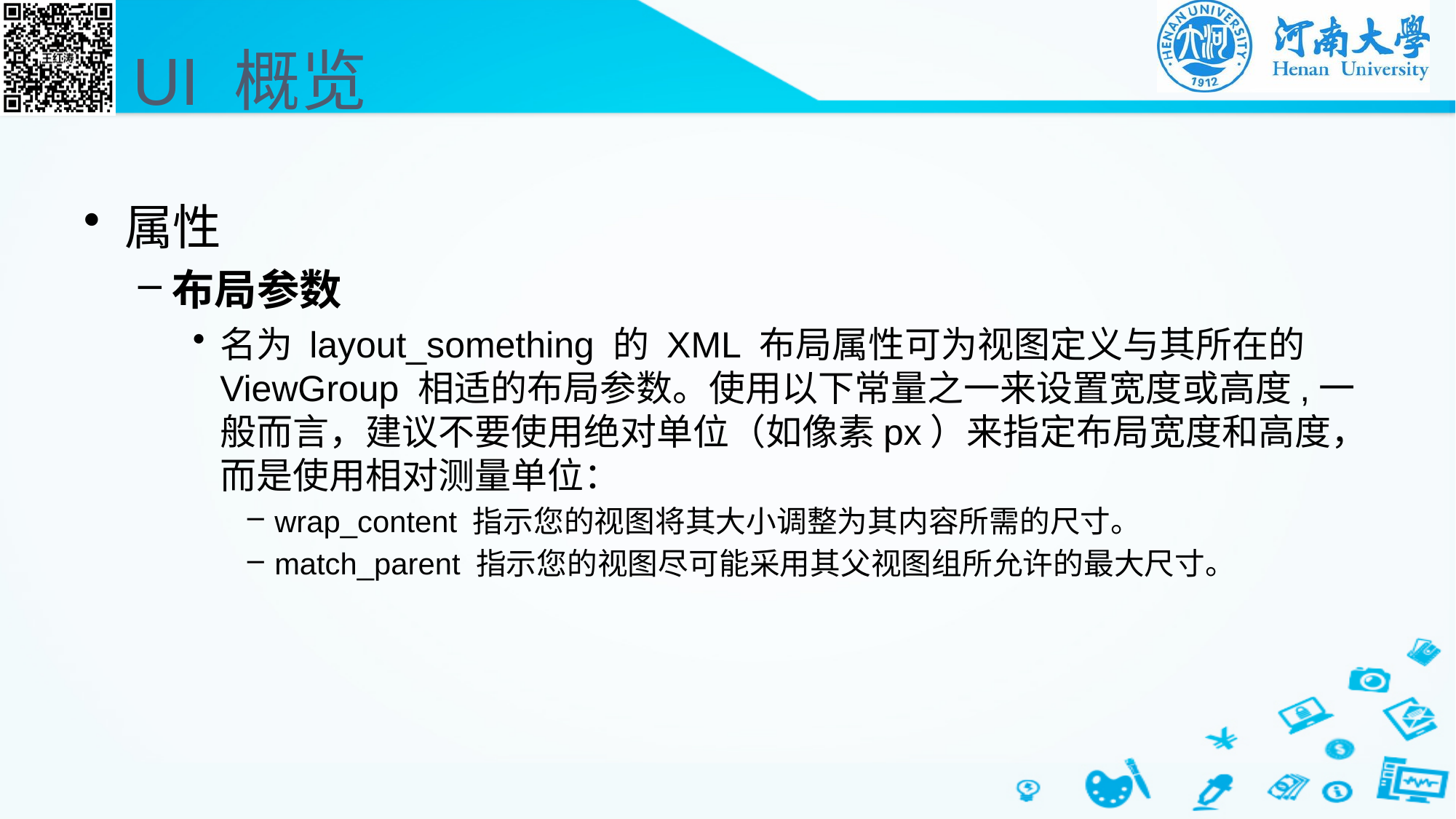

# UI 概览
属性
布局参数
名为 layout_something 的 XML 布局属性可为视图定义与其所在的ViewGroup 相适的布局参数。使用以下常量之一来设置宽度或高度,一般而言，建议不要使用绝对单位（如像素px）来指定布局宽度和高度， 而是使用相对测量单位：
wrap_content 指示您的视图将其大小调整为其内容所需的尺寸。
match_parent 指示您的视图尽可能采用其父视图组所允许的最大尺寸。